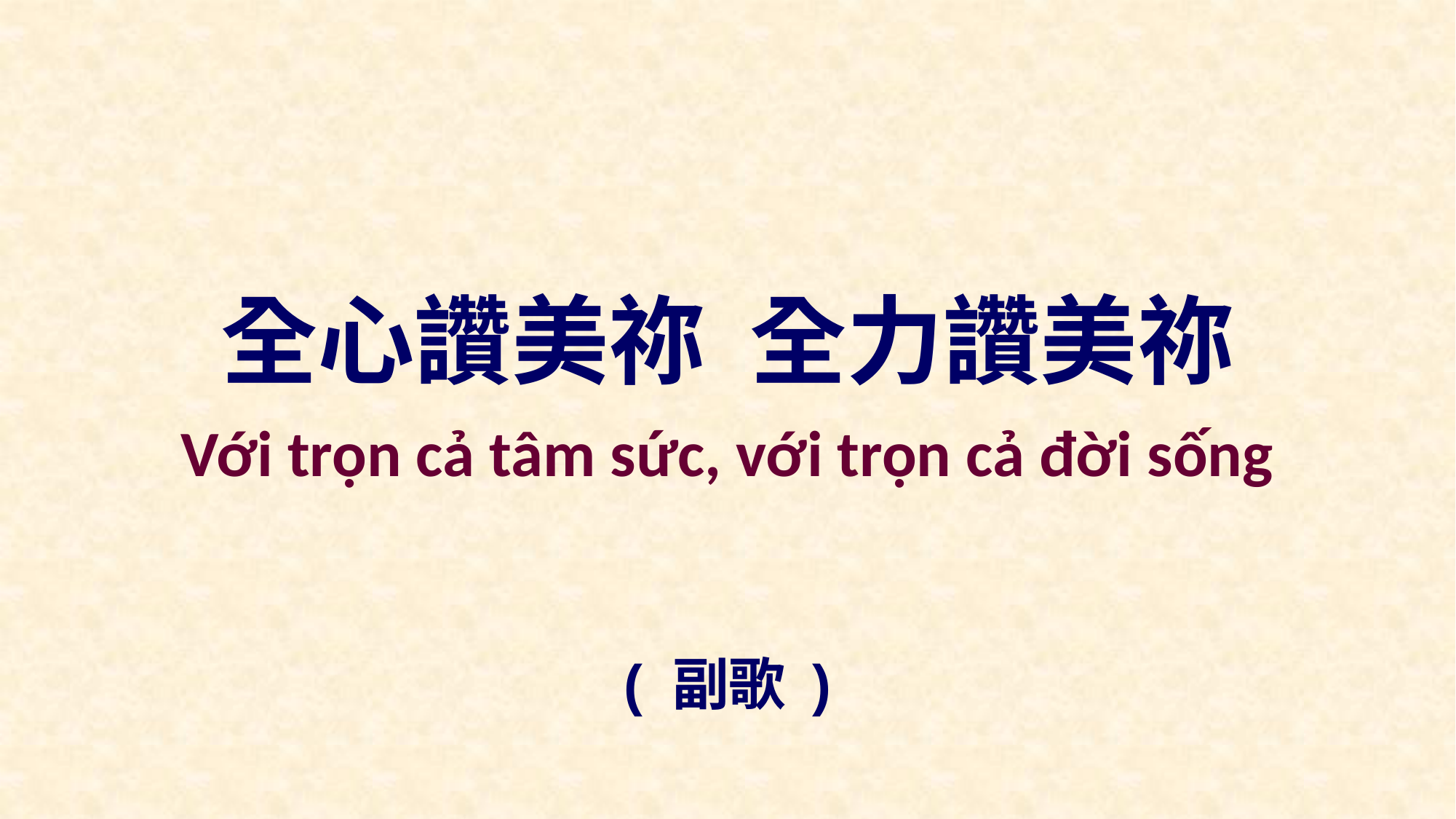

全心讚美祢  全力讚美祢
Với trọn cả tâm sức, với trọn cả đời sống
( 副歌 )